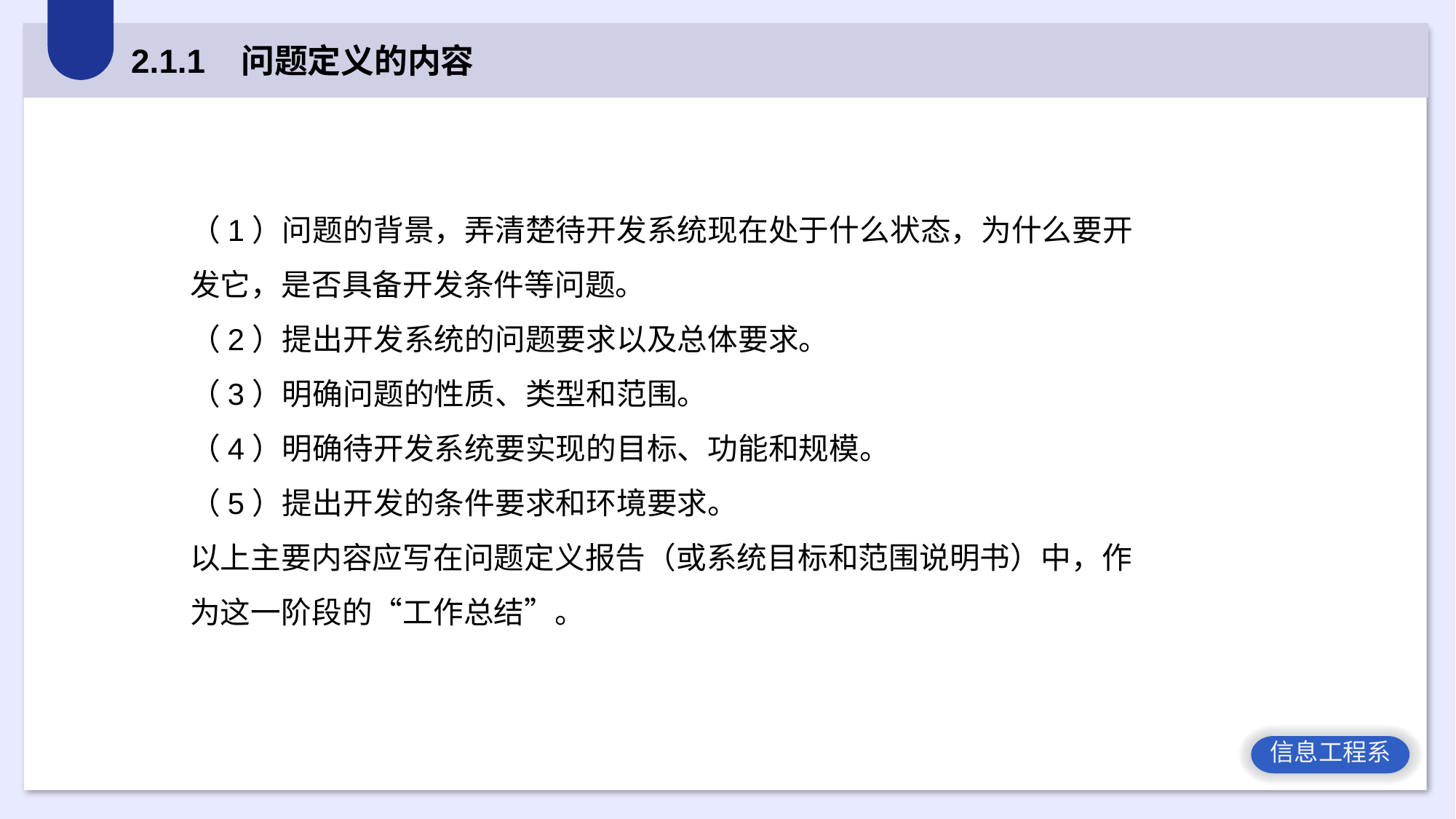

2.1.1   问题定义的内容
（1）问题的背景，弄清楚待开发系统现在处于什么状态，为什么要开发它，是否具备开发条件等问题。
（2）提出开发系统的问题要求以及总体要求。
（3）明确问题的性质、类型和范围。
（4）明确待开发系统要实现的目标、功能和规模。
（5）提出开发的条件要求和环境要求。
以上主要内容应写在问题定义报告（或系统目标和范围说明书）中，作为这一阶段的“工作总结”。